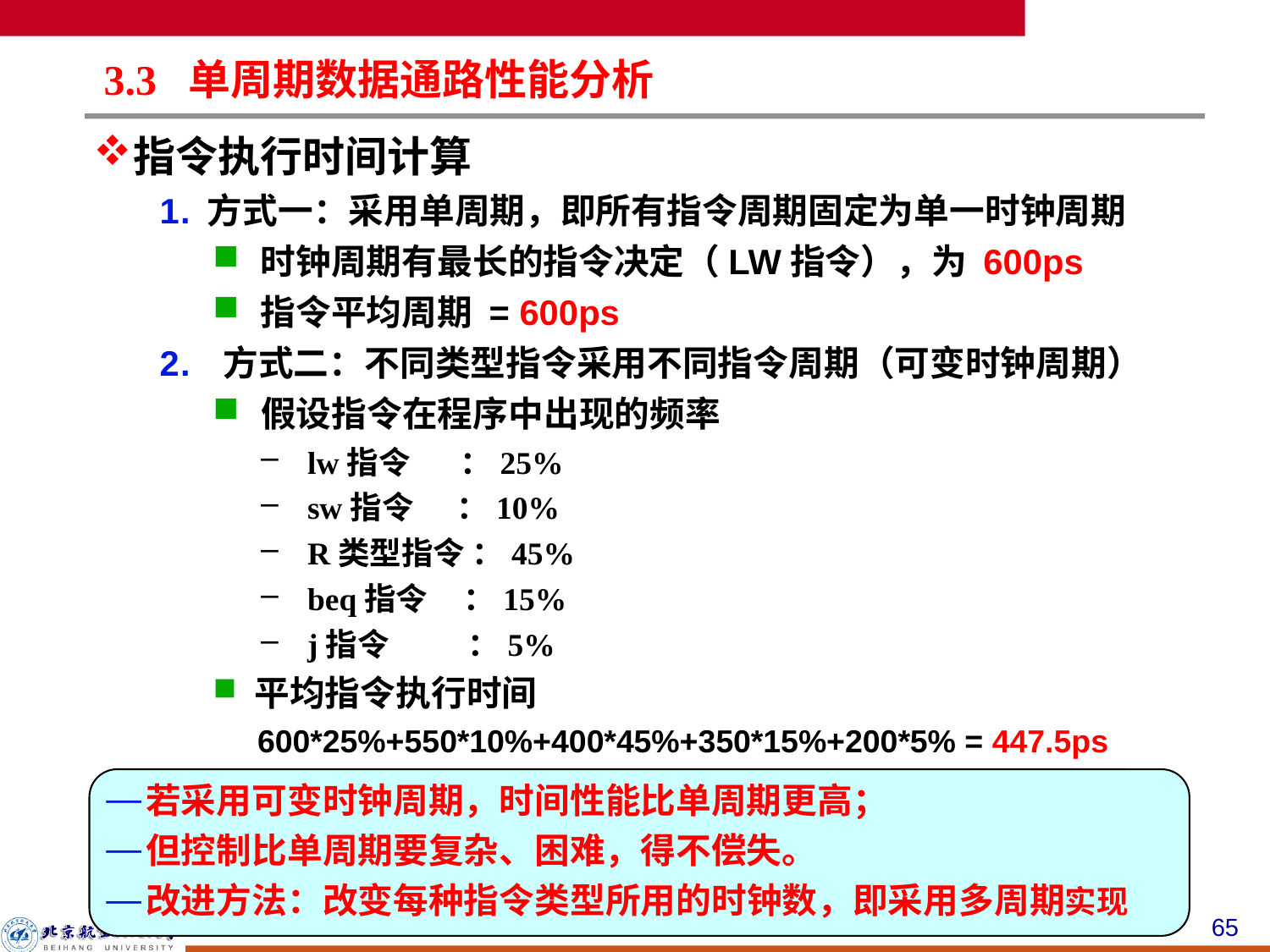

# 3.3  单周期数据通路性能分析
指令执行时间计算
方式一：采用单周期，即所有指令周期固定为单一时钟周期
时钟周期有最长的指令决定（LW指令），为 600ps
指令平均周期 = 600ps
方式二：不同类型指令采用不同指令周期（可变时钟周期）
假设指令在程序中出现的频率
 lw指令       ：25%
 sw指令      ：10%
 R类型指令 ：45%
 beq指令     ：15%
 j指令           ：5%
 平均指令执行时间
     600*25%+550*10%+400*45%+350*15%+200*5% = 447.5ps
若采用可变时钟周期，时间性能比单周期更高；
但控制比单周期要复杂、困难，得不偿失。
改进方法：改变每种指令类型所用的时钟数，即采用多周期实现